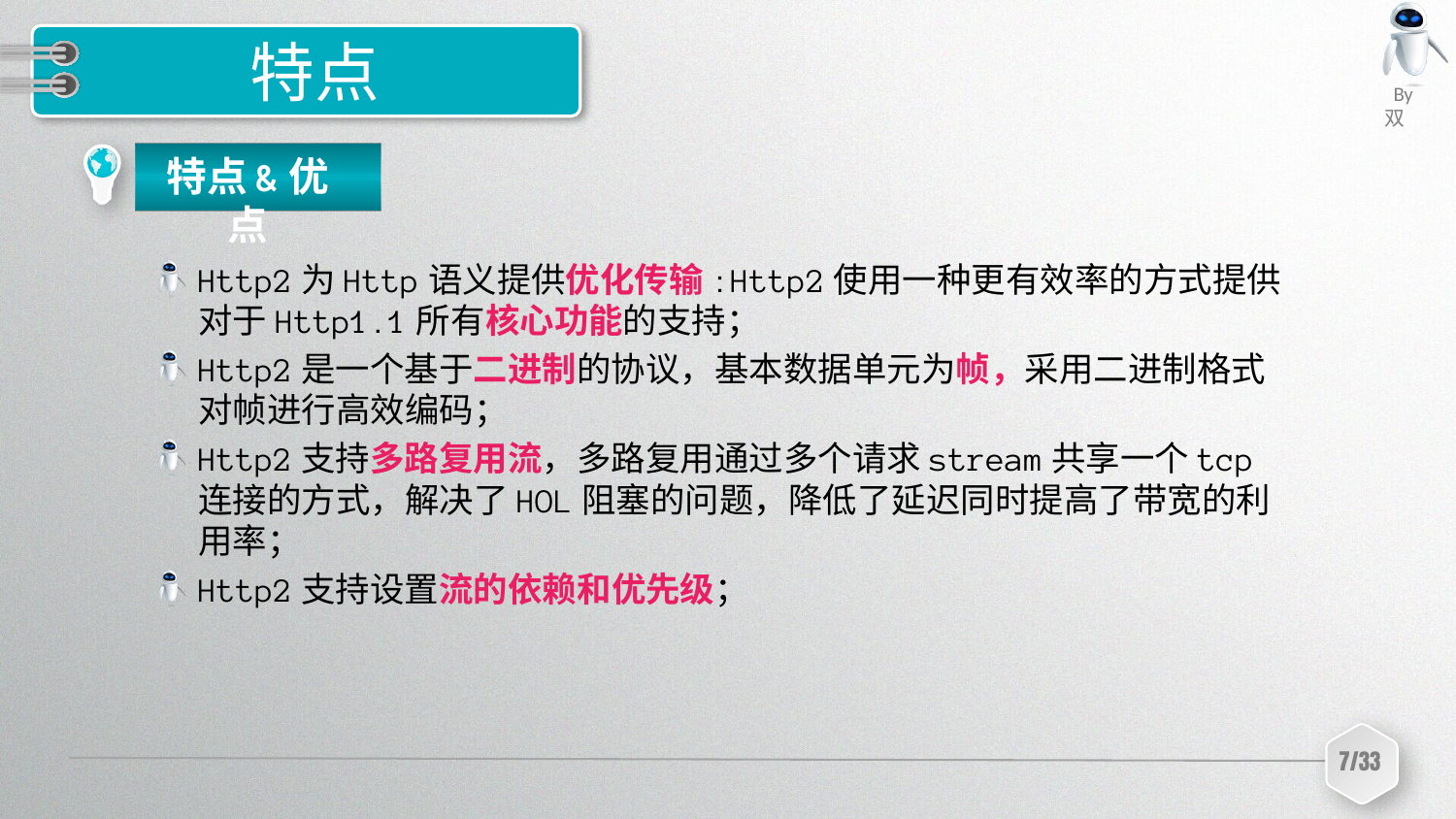

# 特点

特点&优点

Http2为Http语义提供优化传输:Http2使用一种更有效率的方式提供对于Http1.1所有核心功能的支持；
Http2是一个基于二进制的协议，基本数据单元为帧，采用二进制格式对帧进行高效编码；
Http2支持多路复用流，多路复用通过多个请求stream共享一个tcp连接的方式，解决了HOL阻塞的问题，降低了延迟同时提高了带宽的利用率；
Http2支持设置流的依赖和优先级；